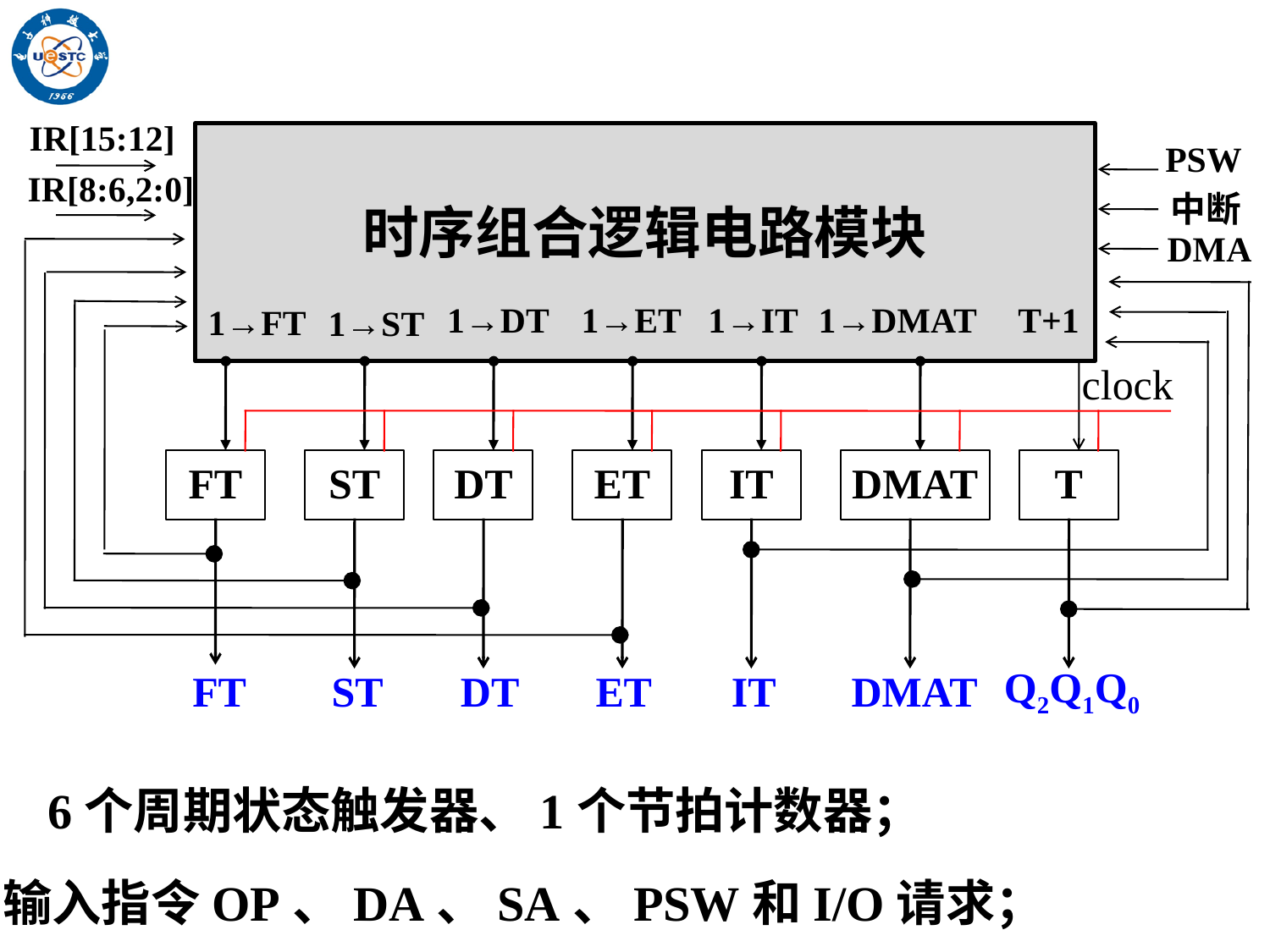

IR[15:12]
IR[8:6,2:0]
时序组合逻辑电路模块
PSW
中断
DMA
1→DT
1→ET
1→IT
1→DMAT
T+1
1→FT
1→ST
clock
FT
ST
DT
ET
IT
DMAT
T
Q2Q1Q0
FT
ST
DT
ET
IT
DMAT
6个周期状态触发器、1个节拍计数器；
输入指令OP、DA、SA、PSW和I/O请求；